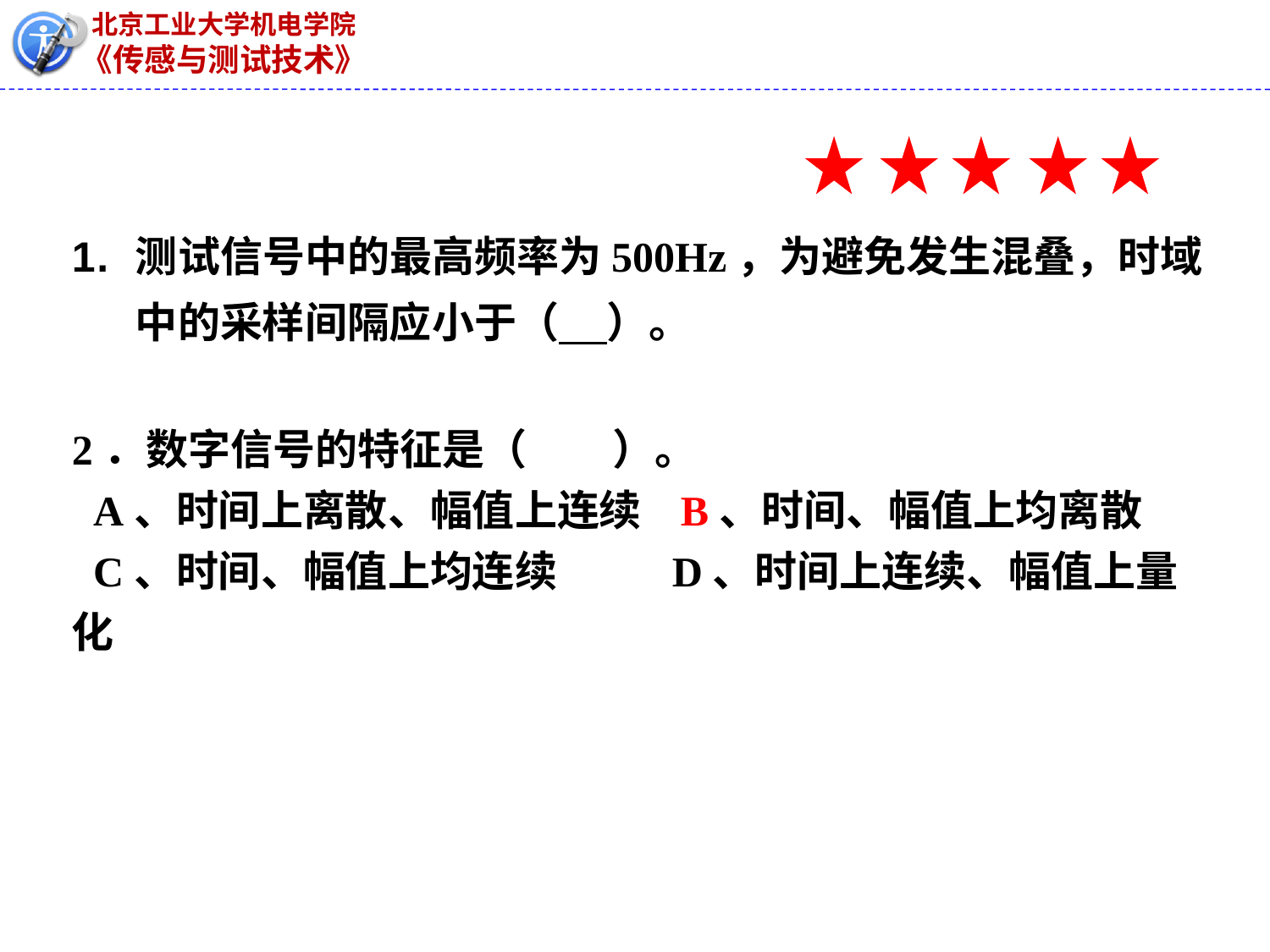

测试信号中的最高频率为500Hz，为避免发生混叠，时域中的采样间隔应小于（     ）。

2．数字信号的特征是（         ）。
A、时间上离散、幅值上连续   B、时间、幅值上均离散
C、时间、幅值上均连续           D、时间上连续、幅值上量化